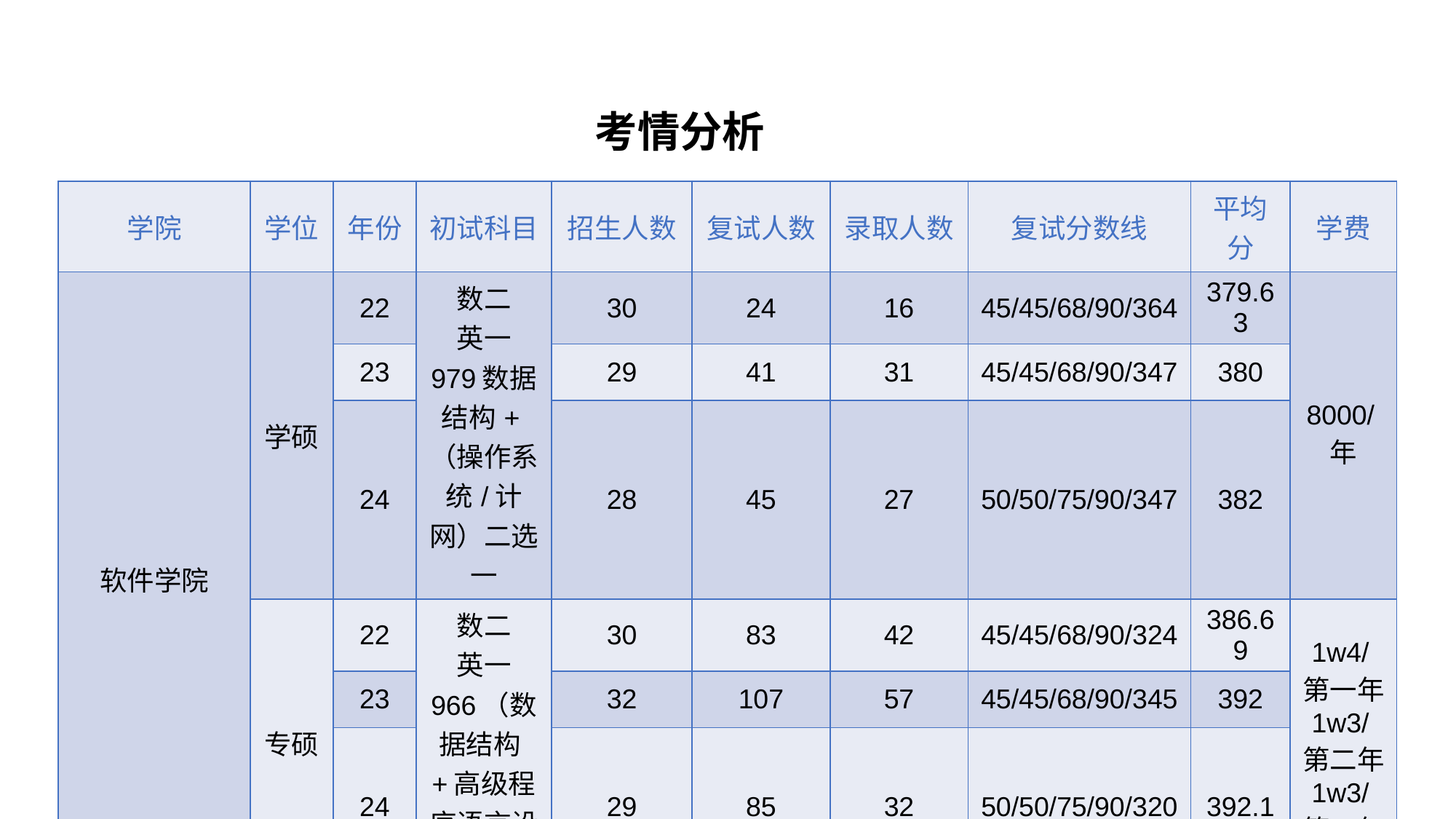

考情分析
| 学院 | 学位 | 年份 | 初试科目 | 招生人数 | 复试人数 | 录取人数 | 复试分数线 | 平均分 | 学费 |
| --- | --- | --- | --- | --- | --- | --- | --- | --- | --- |
| 软件学院 | 学硕 | 22 | 数二 英一 979数据结构+（操作系统/计网）二选一 | 30 | 24 | 16 | 45/45/68/90/364 | 379.63 | 8000/年 |
|  |  | 23 |  | 29 | 41 | 31 | 45/45/68/90/347 | 380 |  |
|  |  | 24 |  | 28 | 45 | 27 | 50/50/75/90/347 | 382 |  |
|  | 专硕 | 22 | 数二 英一 966（数据结构+高级程序语言设计） | 30 | 83 | 42 | 45/45/68/90/324 | 386.69 | 1w4/第一年 1w3/第二年 1w3/第三年 |
|  |  | 23 |  | 32 | 107 | 57 | 45/45/68/90/345 | 392 |  |
|  |  | 24 |  | 29 | 85 | 32 | 50/50/75/90/320 | 392.1 |  |